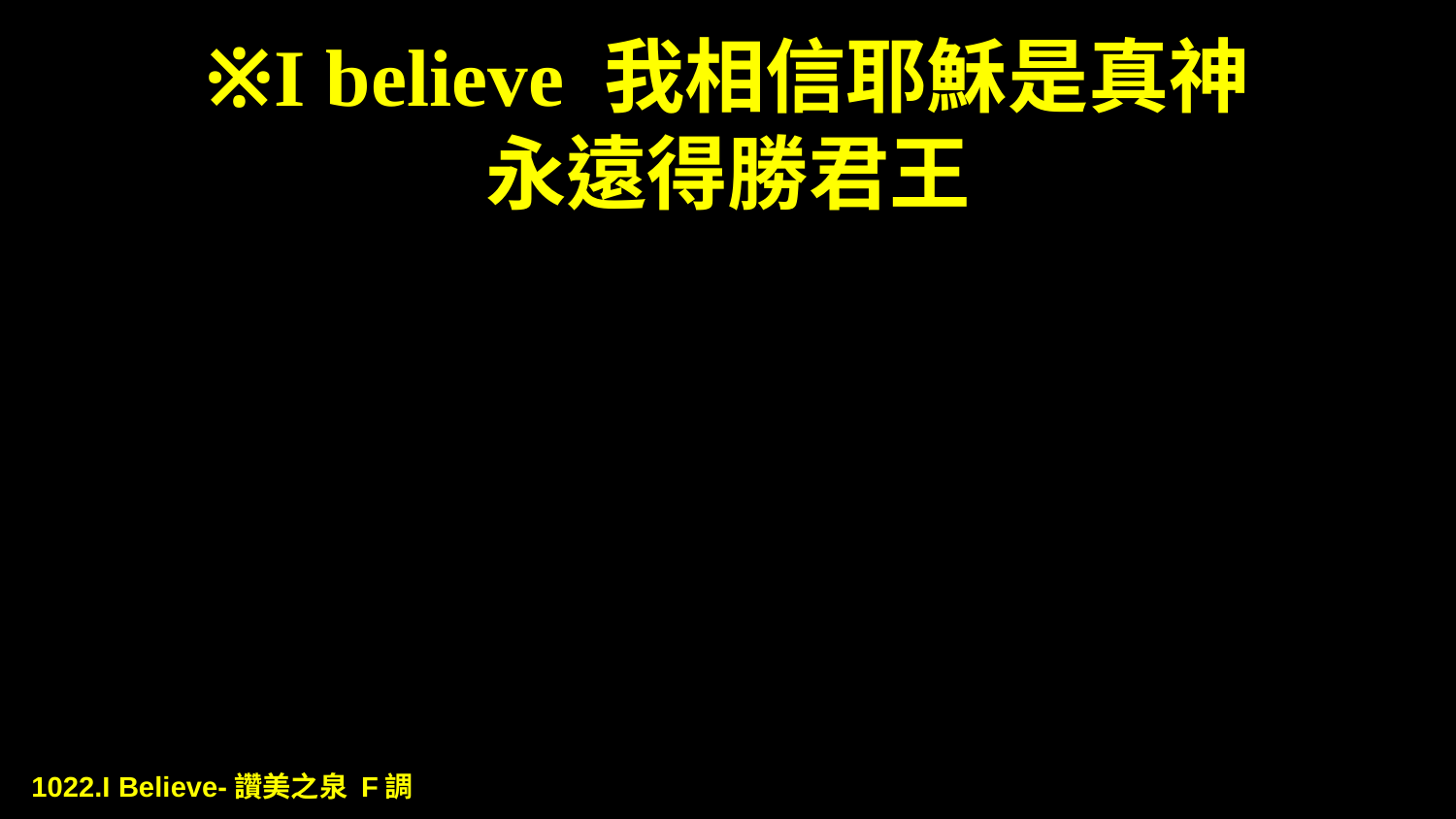

# ※I believe 我相信耶穌是真神 永遠得勝君王
1022.I Believe-讚美之泉 F調